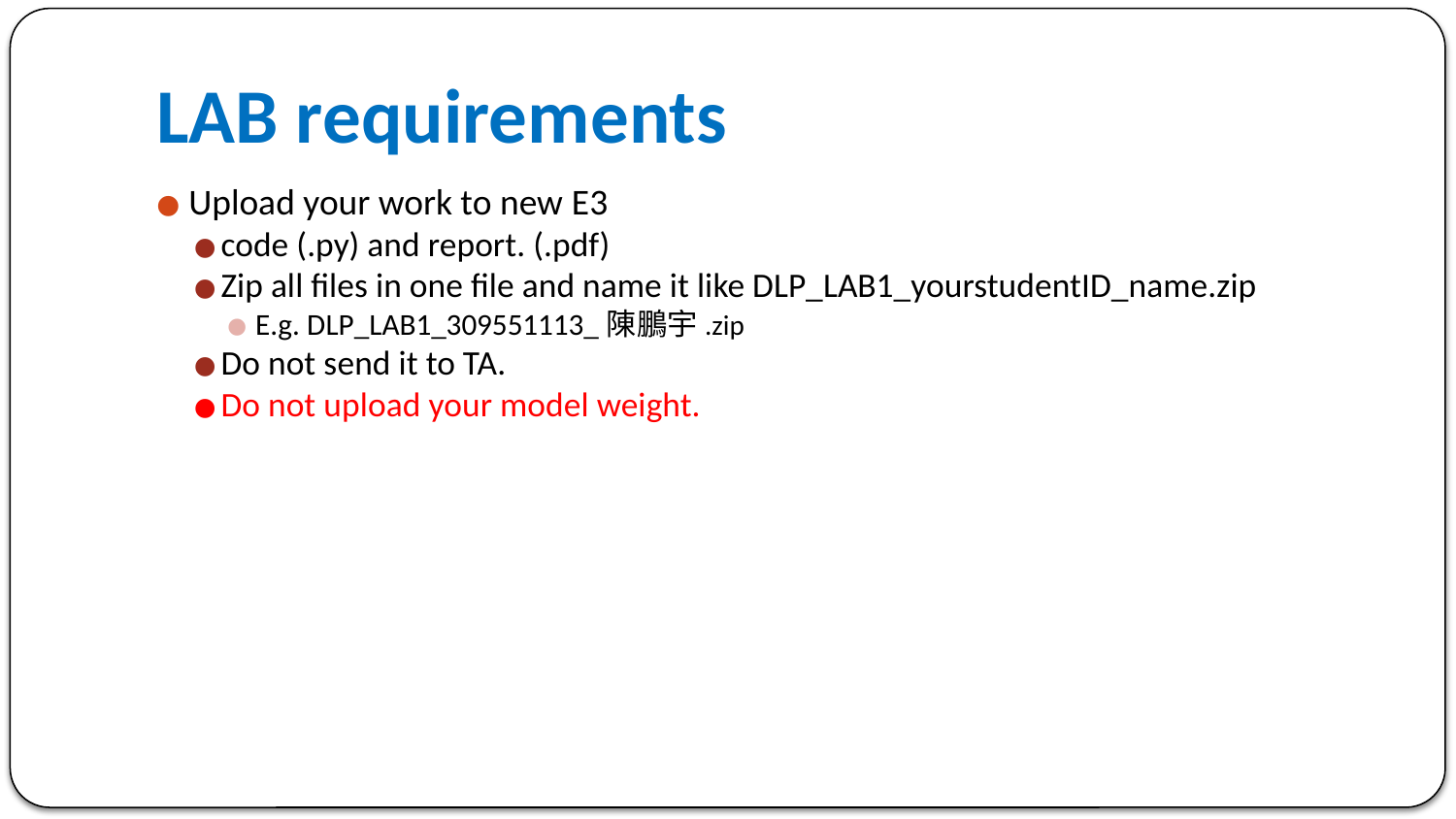

LAB requirements
Upload your work to new E3
code (.py) and report. (.pdf)
Zip all files in one file and name it like DLP_LAB1_yourstudentID_name.zip
E.g. DLP_LAB1_309551113_陳鵬宇.zip
Do not send it to TA.
Do not upload your model weight.